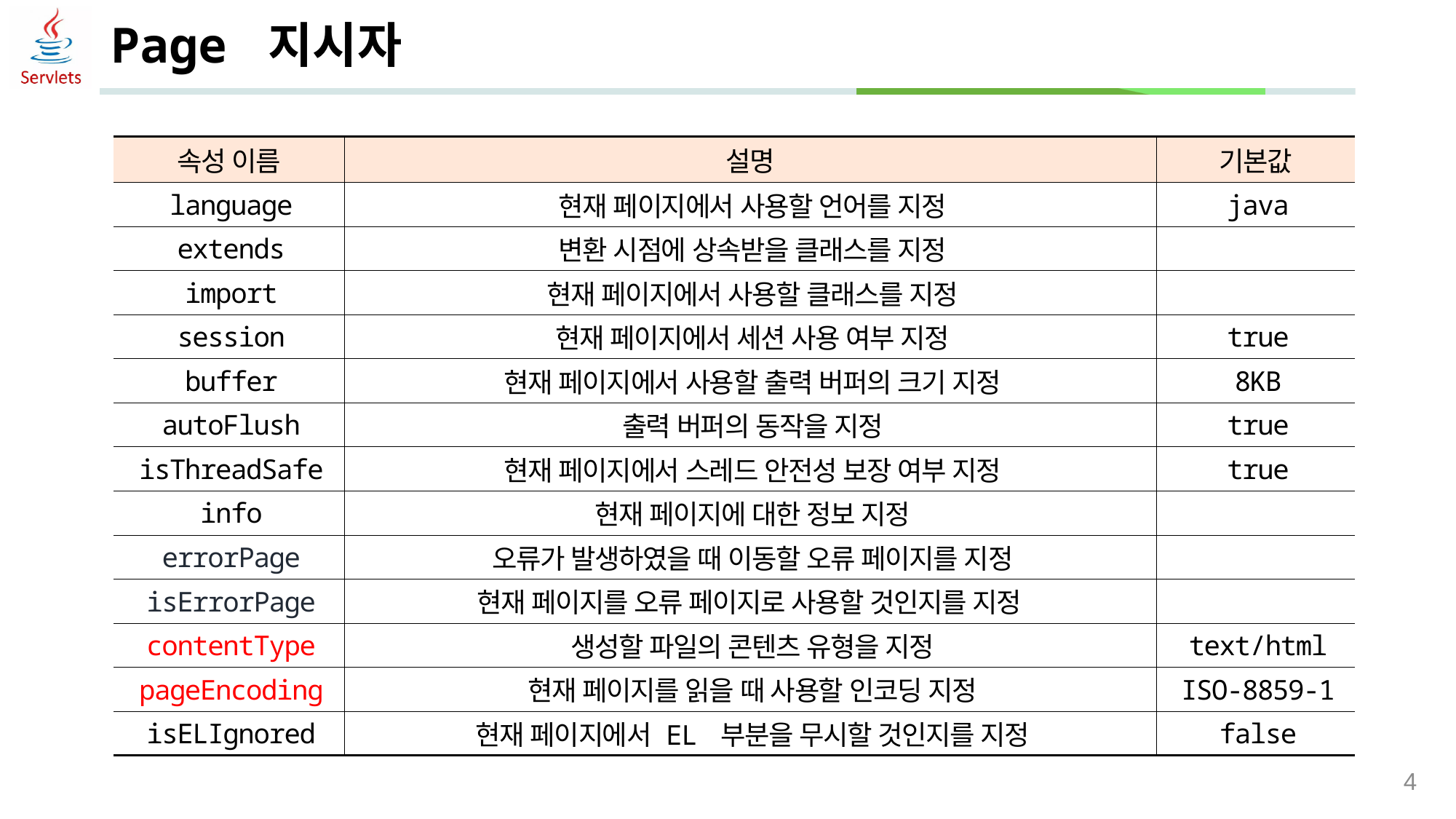

# Page 지시자
| 속성 이름 | 설명 | 기본값 |
| --- | --- | --- |
| language | 현재 페이지에서 사용할 언어를 지정 | java |
| extends | 변환 시점에 상속받을 클래스를 지정 |  |
| import | 현재 페이지에서 사용할 클래스를 지정 |  |
| session | 현재 페이지에서 세션 사용 여부 지정 | true |
| buffer | 현재 페이지에서 사용할 출력 버퍼의 크기 지정 | 8KB |
| autoFlush | 출력 버퍼의 동작을 지정 | true |
| isThreadSafe | 현재 페이지에서 스레드 안전성 보장 여부 지정 | true |
| info | 현재 페이지에 대한 정보 지정 |  |
| errorPage | 오류가 발생하였을 때 이동할 오류 페이지를 지정 |  |
| isErrorPage | 현재 페이지를 오류 페이지로 사용할 것인지를 지정 |  |
| contentType | 생성할 파일의 콘텐츠 유형을 지정 | text/html |
| pageEncoding | 현재 페이지를 읽을 때 사용할 인코딩 지정 | ISO-8859-1 |
| isELIgnored | 현재 페이지에서 EL 부분을 무시할 것인지를 지정 | false |
4